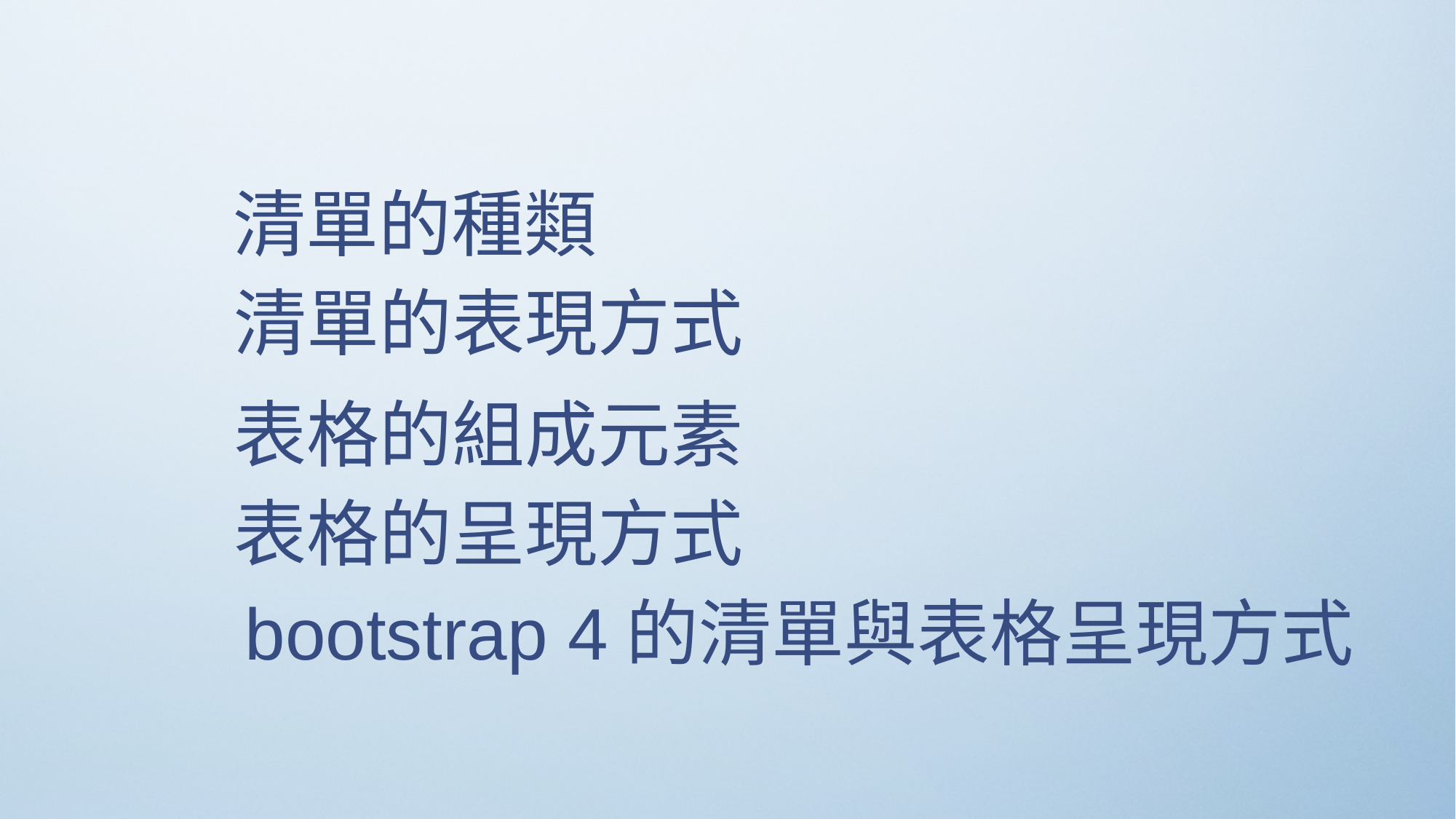

清單的種類
清單的表現方式
表格的組成元素
表格的呈現方式
bootstrap 4的清單與表格呈現方式